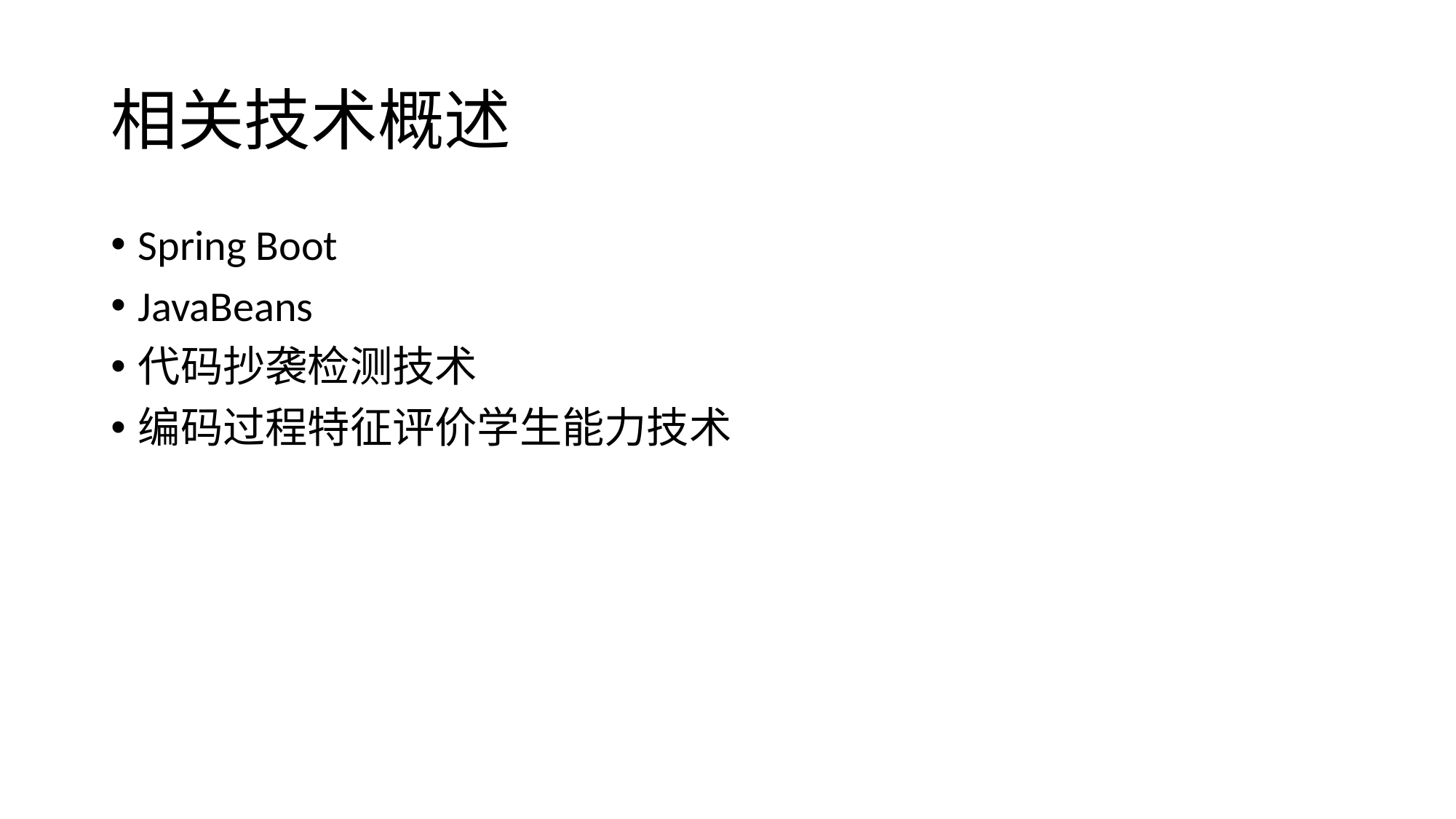

# 相关技术概述
Spring Boot
JavaBeans
代码抄袭检测技术
编码过程特征评价学生能力技术